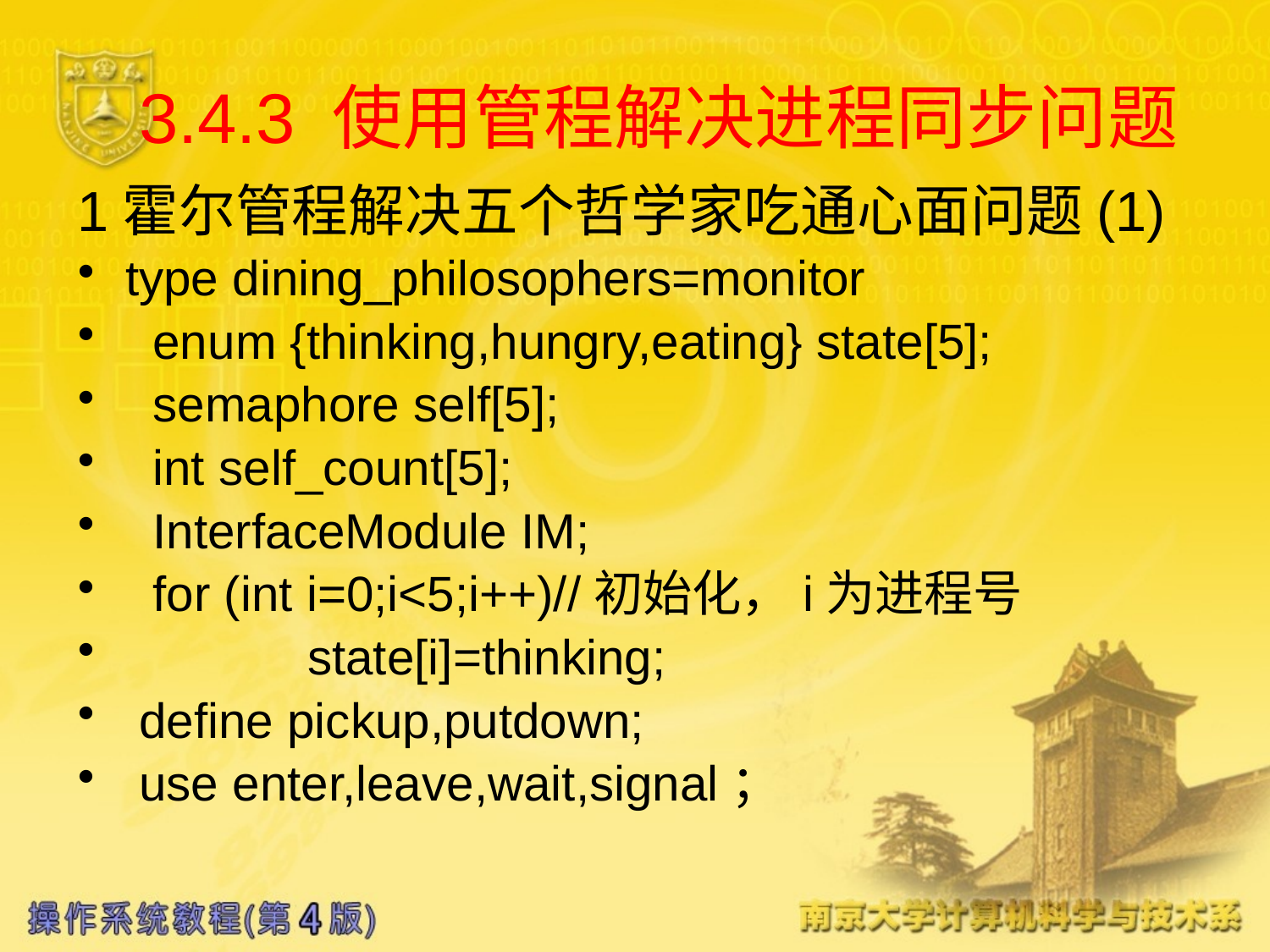

# 3.4.3 使用管程解决进程同步问题
1霍尔管程解决五个哲学家吃通心面问题(1)
type dining_philosophers=monitor
  enum {thinking,hungry,eating} state[5];
  semaphore self[5];
  int self_count[5];
  InterfaceModule IM;
  for (int i=0;i<5;i++)//初始化，i为进程号
	    state[i]=thinking;
 define pickup,putdown;
 use enter,leave,wait,signal；